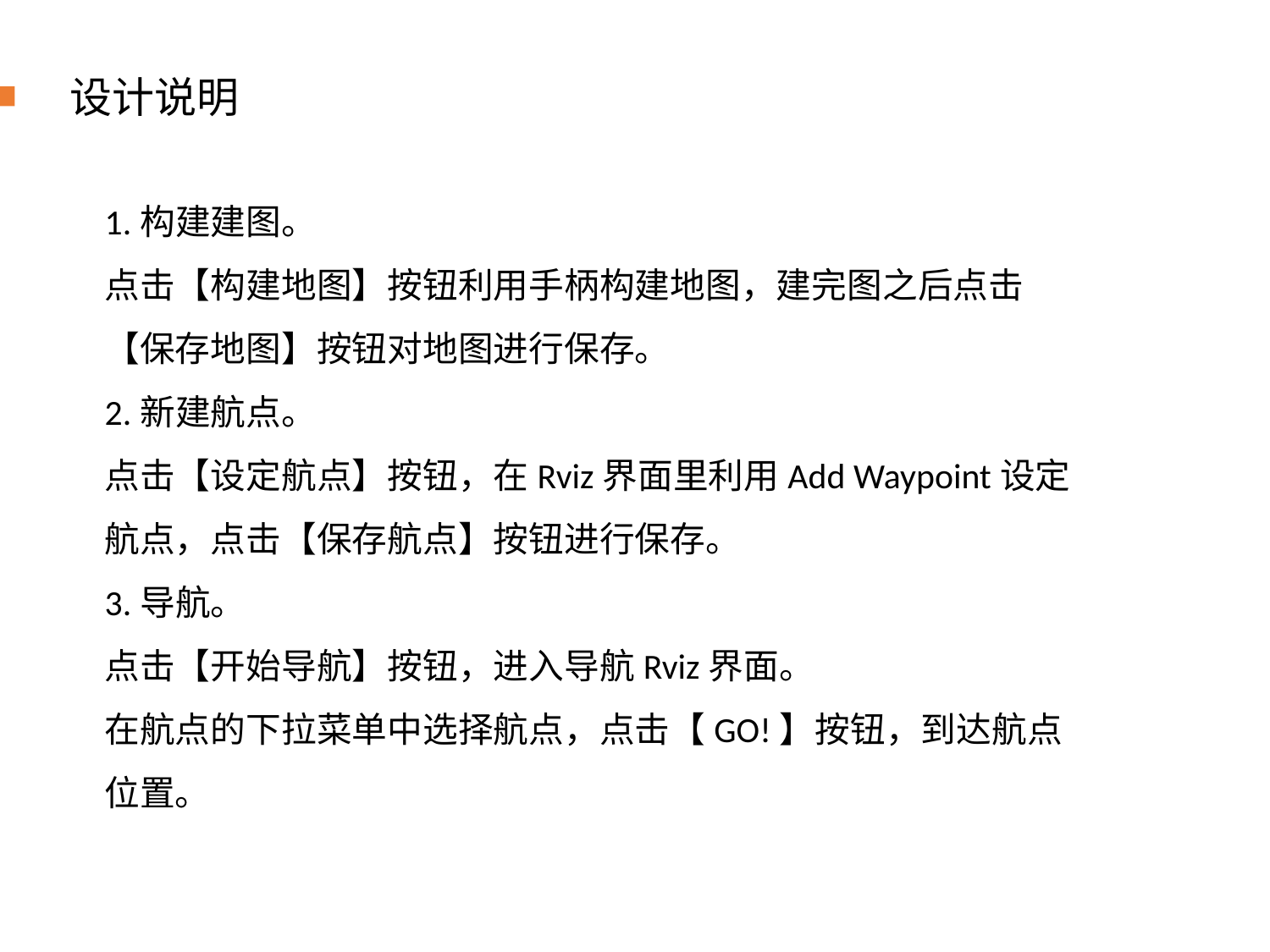

设计说明

1.构建建图。
点击【构建地图】按钮利用手柄构建地图，建完图之后点击【保存地图】按钮对地图进行保存。
2.新建航点。
点击【设定航点】按钮，在Rviz界面里利用Add Waypoint设定航点，点击【保存航点】按钮进行保存。
3.导航。
点击【开始导航】按钮，进入导航Rviz界面。
在航点的下拉菜单中选择航点，点击【GO!】按钮，到达航点位置。